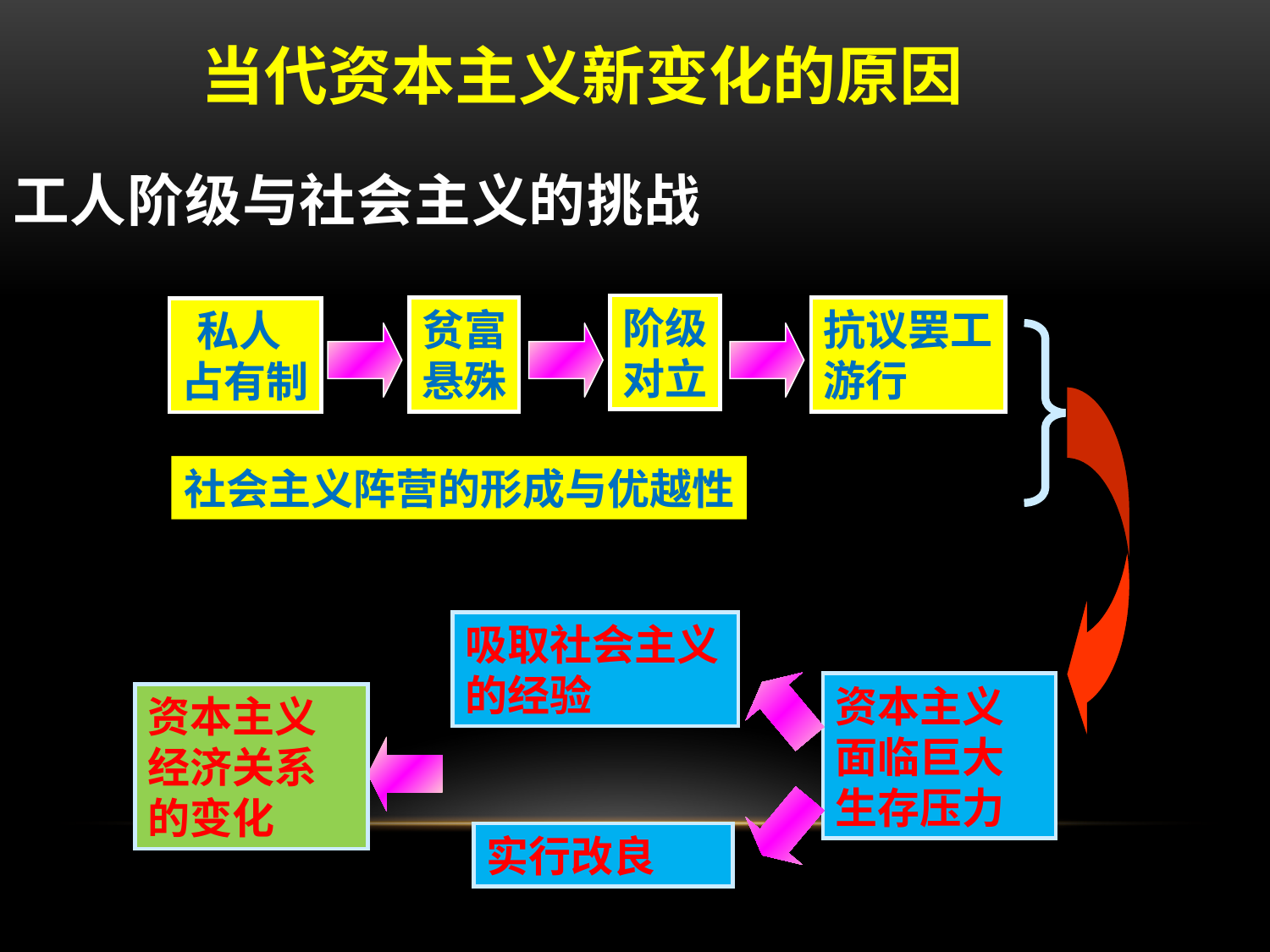

当代资本主义新变化的原因
工人阶级与社会主义的挑战
阶级
对立
贫富
悬殊
抗议罢工
游行
 私人
占有制

社会主义阵营的形成与优越性
吸取社会主义的经验

资本主义面临巨大生存压力
资本主义经济关系的变化

实行改良